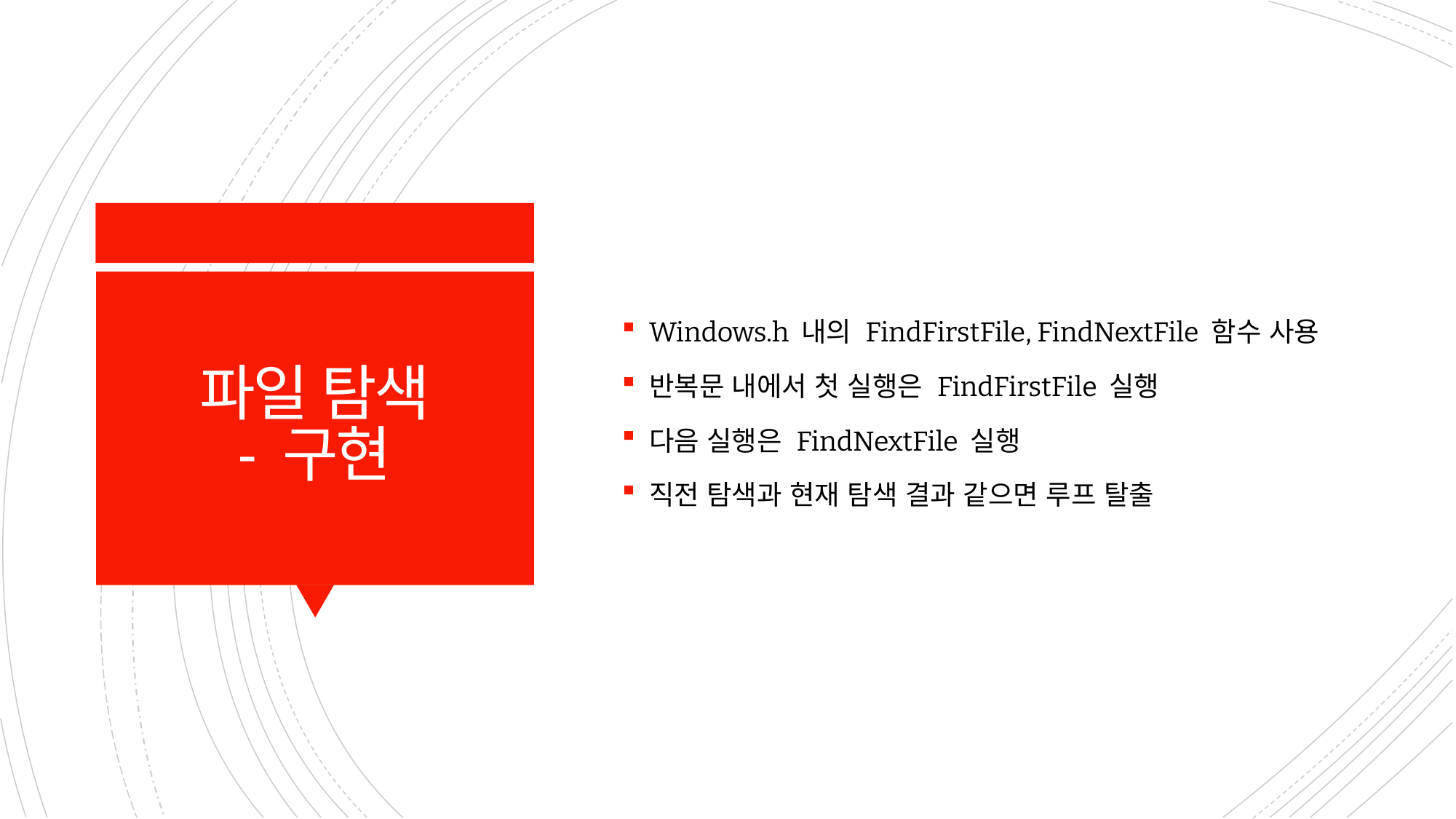

Windows.h 내의 FindFirstFile, FindNextFile 함수 사용
반복문 내에서 첫 실행은 FindFirstFile 실행
다음 실행은 FindNextFile 실행
직전 탐색과 현재 탐색 결과 같으면 루프 탈출
# 파일 탐색 - 구현